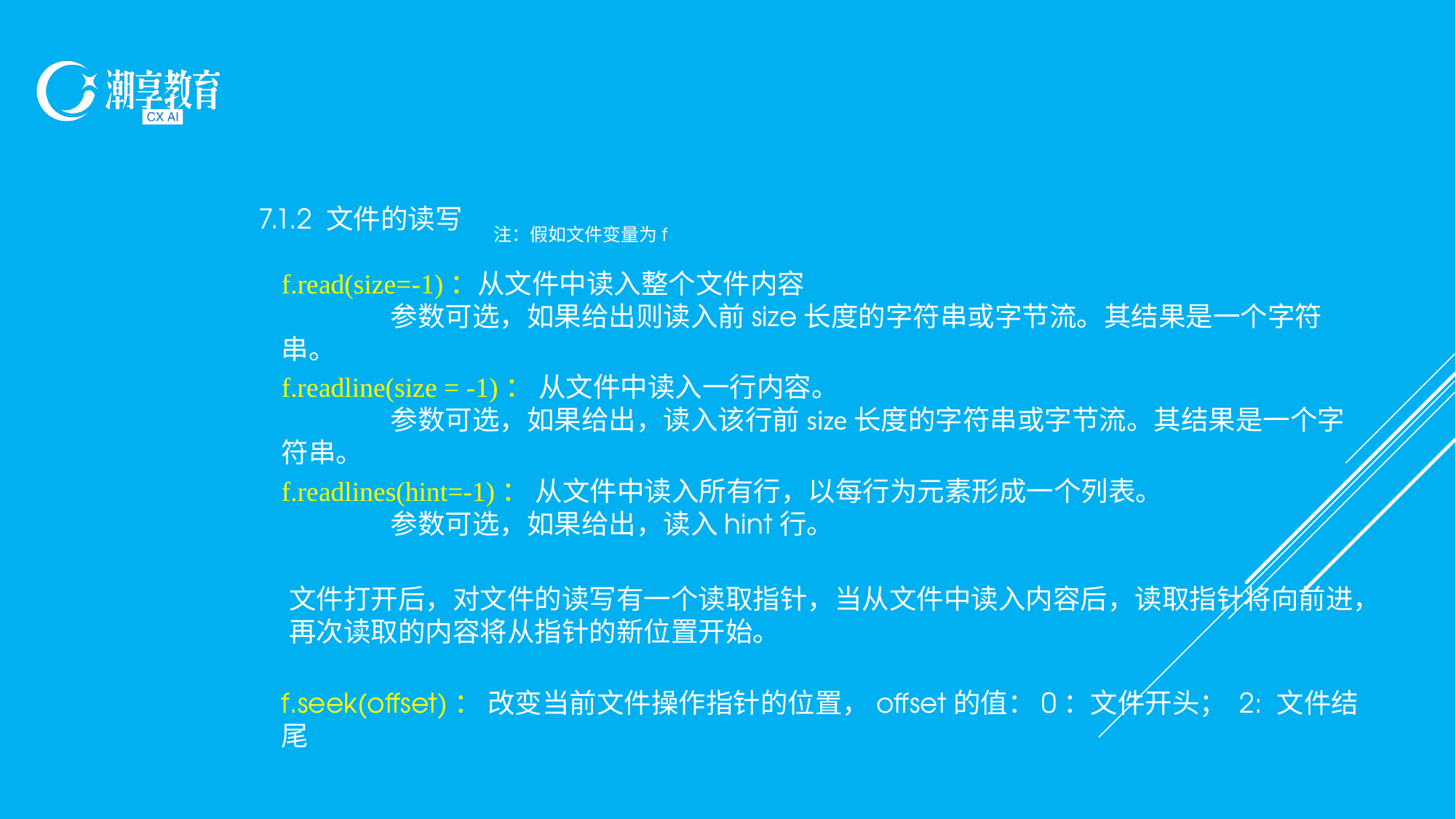

7.1.2 文件的读写
注：假如文件变量为f
f.read(size=-1)：从文件中读入整个文件内容
	参数可选，如果给出则读入前size长度的字符串或字节流。其结果是一个字符串。
f.readline(size = -1)： 从文件中读入一行内容。
	参数可选，如果给出，读入该行前size长度的字符串或字节流。其结果是一个字符串。
f.readlines(hint=-1)： 从文件中读入所有行，以每行为元素形成一个列表。
	参数可选，如果给出，读入hint行。
文件打开后，对文件的读写有一个读取指针，当从文件中读入内容后，读取指针将向前进，再次读取的内容将从指针的新位置开始。
f.seek(offset)： 改变当前文件操作指针的位置，offset的值：0：文件开头； 2: 文件结尾